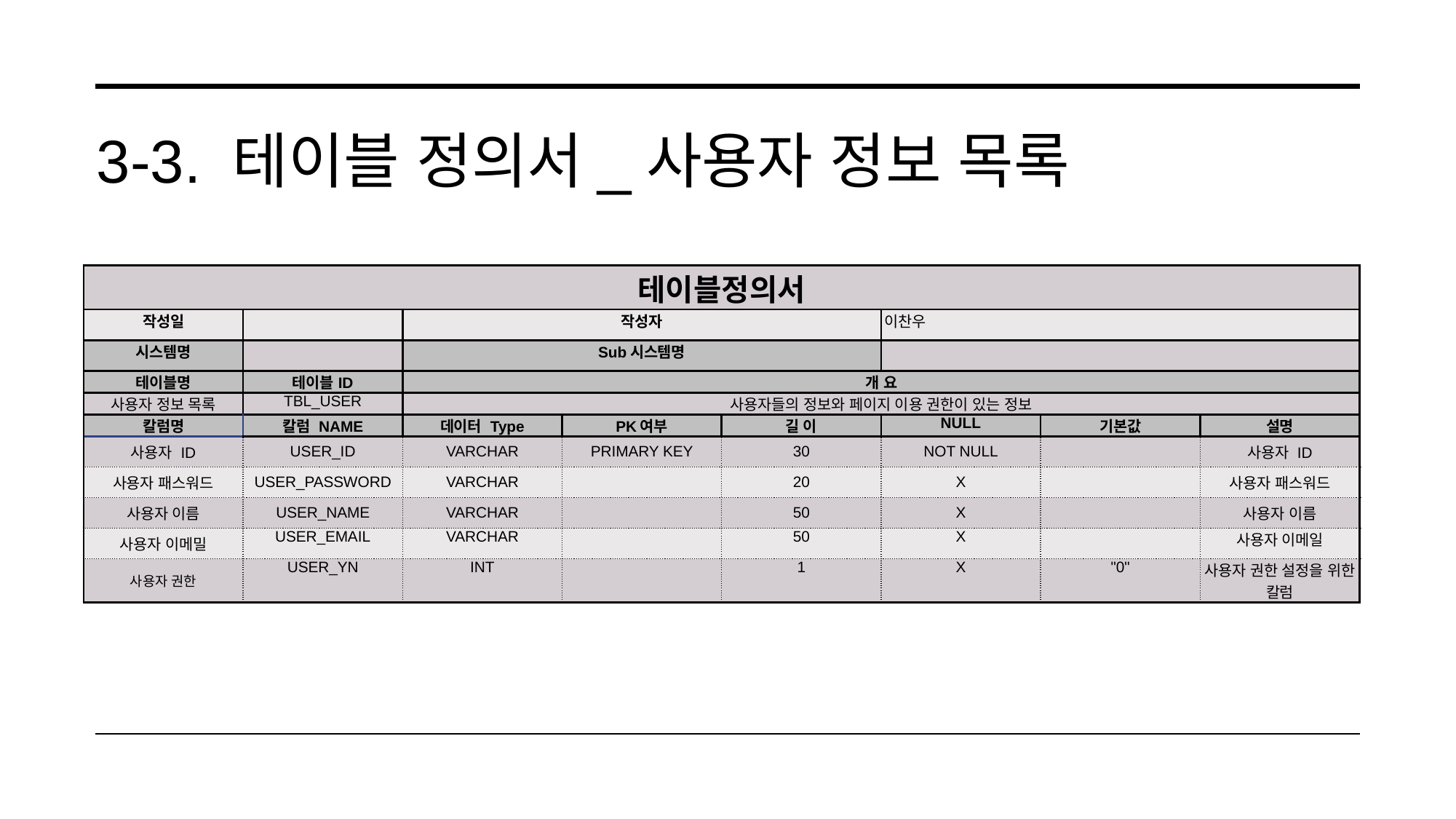

# 3-3. 테이블 정의서_사용자 정보 목록
| 테이블정의서 |  |  |  |  |  |  |  |
| --- | --- | --- | --- | --- | --- | --- | --- |
| 작성일 |  | 작성자 |  |  | 이찬우 |  |  |
| 시스템명 |  | Sub시스템명 |  |  |  |  |  |
| 테이블명 | 테이블ID | 개 요 |  |  |  |  |  |
| 사용자 정보 목록 | TBL\_USER | 사용자들의 정보와 페이지 이용 권한이 있는 정보 |  |  |  |  |  |
| 칼럼명 | 칼럼 NAME | 데이터 Type | PK여부 | 길 이 | NULL | 기본값 | 설명 |
| 사용자 ID | USER\_ID | VARCHAR | PRIMARY KEY | 30 | NOT NULL |  | 사용자 ID |
| 사용자 패스워드 | USER\_PASSWORD | VARCHAR |  | 20 | X |  | 사용자 패스워드 |
| 사용자 이름 | USER\_NAME | VARCHAR |  | 50 | X |  | 사용자 이름 |
| 사용자 이메밀 | USER\_EMAIL | VARCHAR |  | 50 | X |  | 사용자 이메일 |
| 사용자 권한 | USER\_YN | INT |  | 1 | X | "0" | 사용자 권한 설정을 위한 칼럼 |